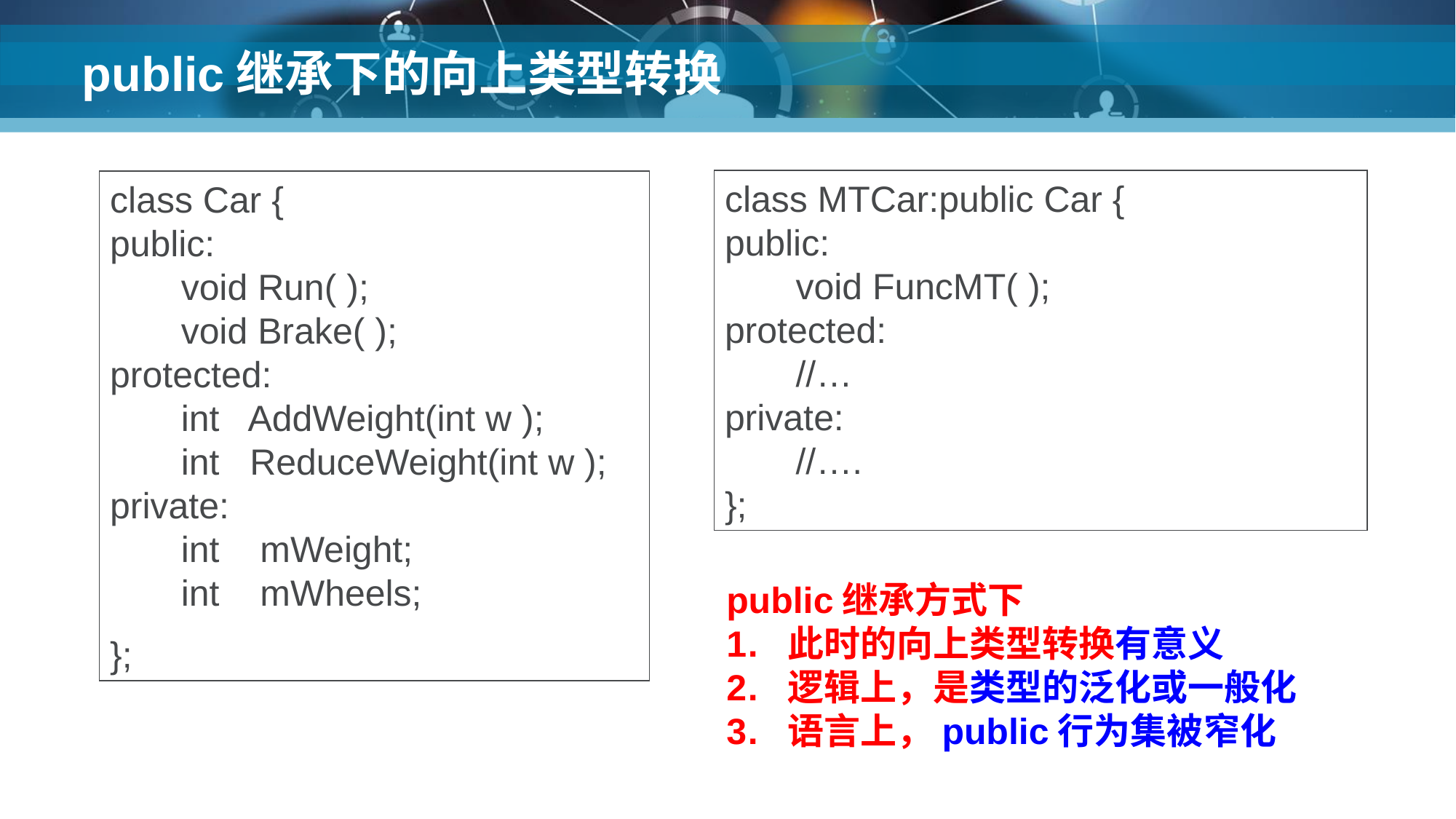

# public继承下的向上类型转换
class MTCar:public Car {
public:
       void FuncMT( );
protected:
       //…
private:
       //….
};
class Car {
public:
       void Run( );
       void Brake( );
protected:
       int   AddWeight(int w );
       int   ReduceWeight(int w );
private:
       int    mWeight;
       int    mWheels;
};
public继承方式下
此时的向上类型转换有意义
逻辑上，是类型的泛化或一般化
语言上，public行为集被窄化